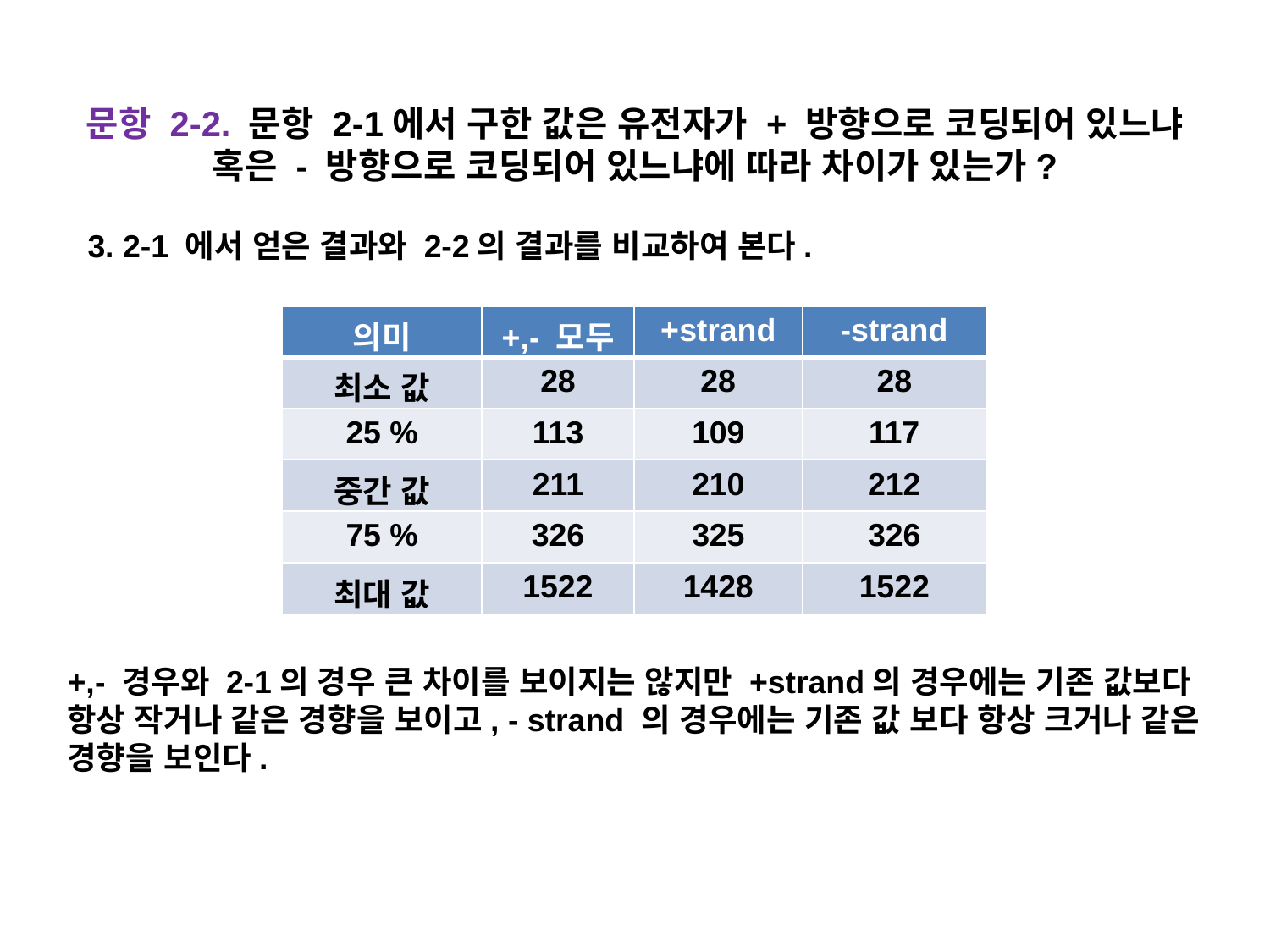

# 문항 2-2. 문항 2-1에서 구한 값은 유전자가 + 방향으로 코딩되어 있느냐 혹은 - 방향으로 코딩되어 있느냐에 따라 차이가 있는가?
3. 2-1 에서 얻은 결과와 2-2의 결과를 비교하여 본다.
| 의미 | +,- 모두 | +strand | -strand |
| --- | --- | --- | --- |
| 최소 값 | 28 | 28 | 28 |
| 25 % | 113 | 109 | 117 |
| 중간 값 | 211 | 210 | 212 |
| 75 % | 326 | 325 | 326 |
| 최대 값 | 1522 | 1428 | 1522 |
+,- 경우와 2-1의 경우 큰 차이를 보이지는 않지만 +strand의 경우에는 기존 값보다 항상 작거나 같은 경향을 보이고, - strand 의 경우에는 기존 값 보다 항상 크거나 같은 경향을 보인다.